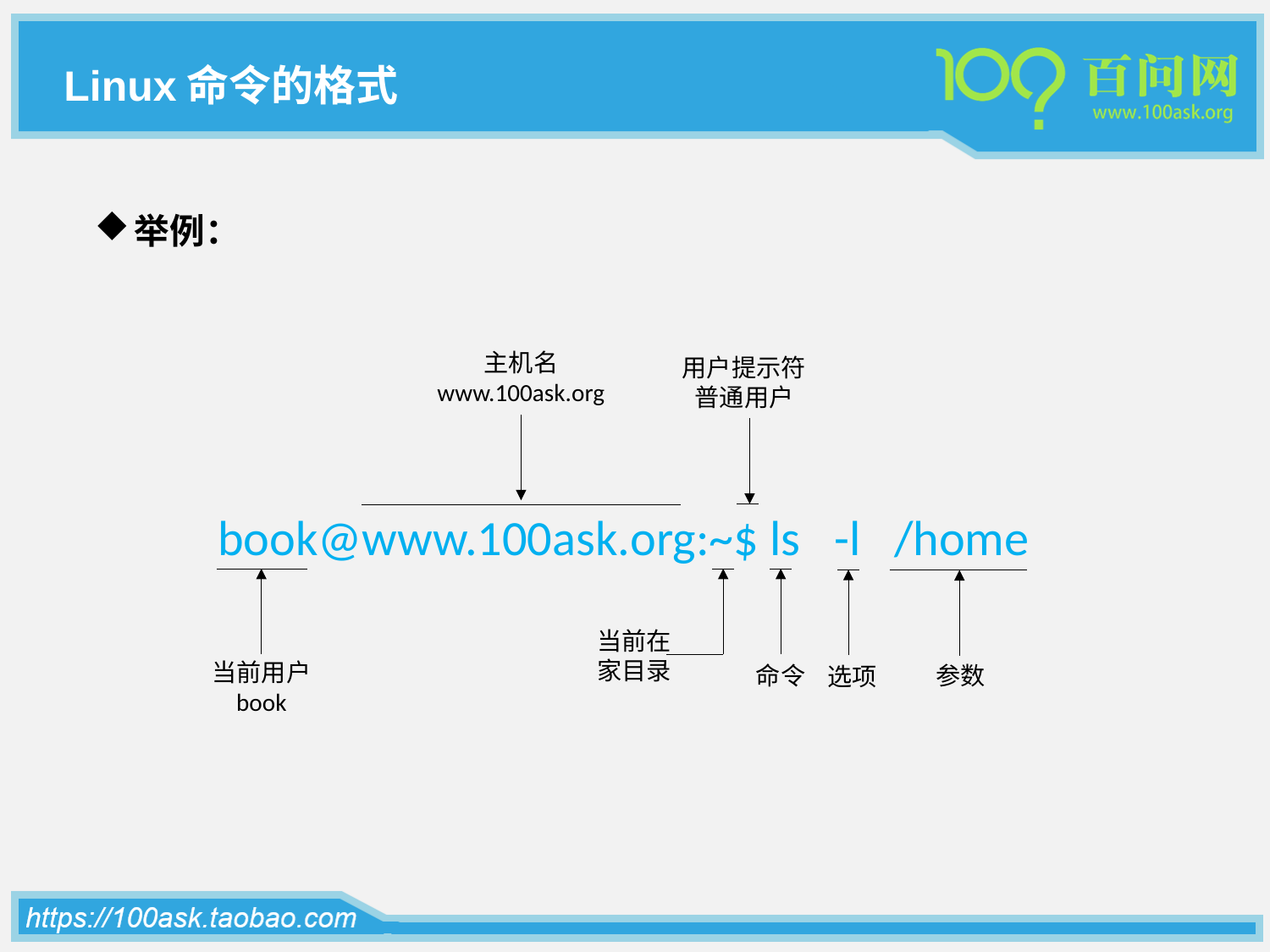

Linux命令的格式
举例：
主机名
www.100ask.org
用户提示符
普通用户
book@www.100ask.org:~$ ls   -l   /home
当前在
家目录
当前用户
book
命令
参数
选项